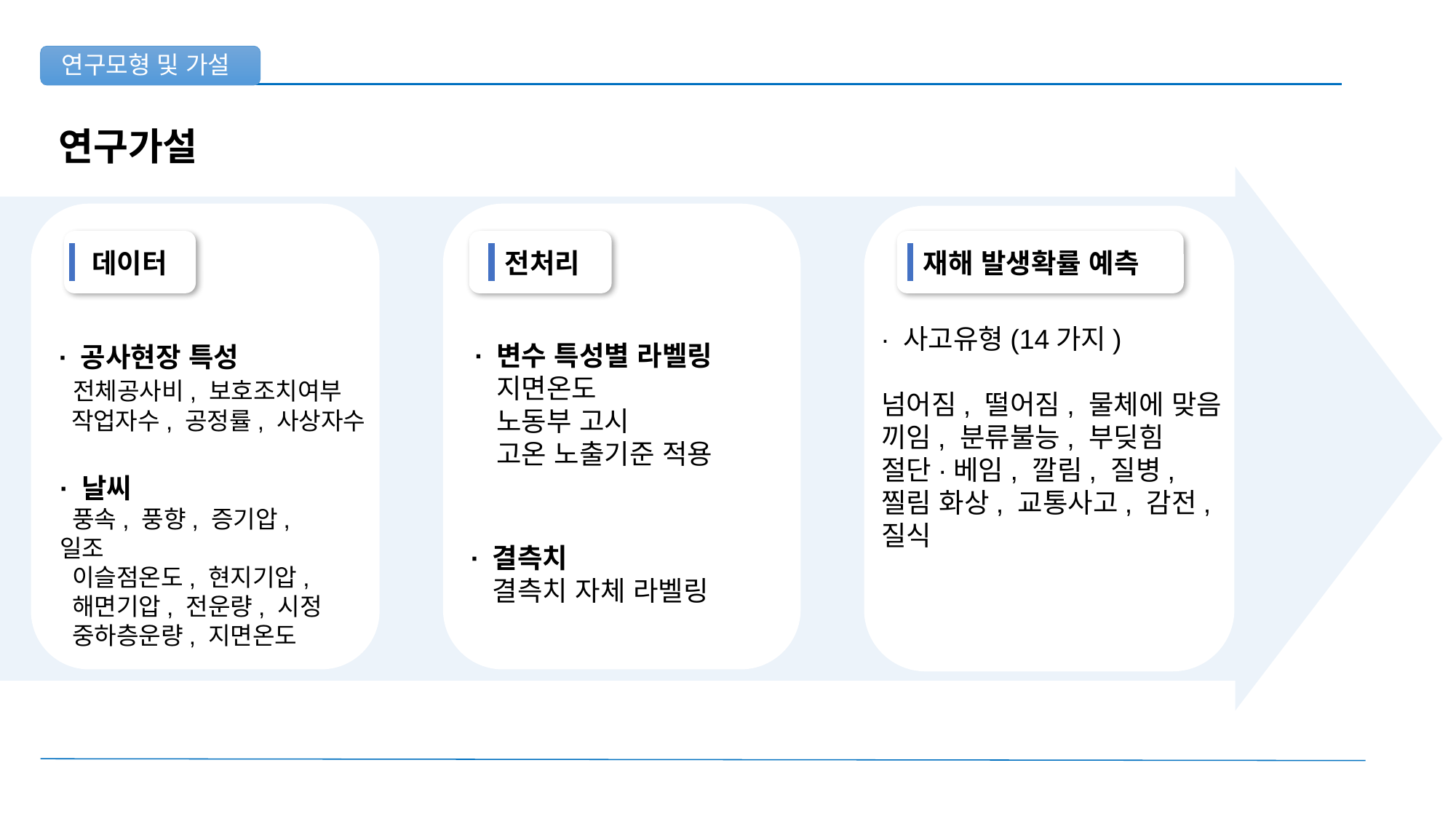

연구모형 및 가설
연구가설

  전처리

 데이터
 재해 발생확률 예측
∙ 공사현장 특성
 전체공사비, 보호조치여부
 작업자수, 공정률, 사상자수
∙ 사고유형(14가지)

넘어짐, 떨어짐, 물체에 맞음
끼임, 분류불능, 부딪힘
절단·베임, 깔림, 질병, 찔림 화상, 교통사고, 감전, 질식
∙ 변수 특성별 라벨링
  지면온도
  노동부 고시
  고온 노출기준 적용

∙ 날씨
 풍속, 풍향, 증기압, 일조
 이슬점온도, 현지기압,
 해면기압, 전운량, 시정
 중하층운량, 지면온도

∙ 결측치
  결측치 자체 라벨링